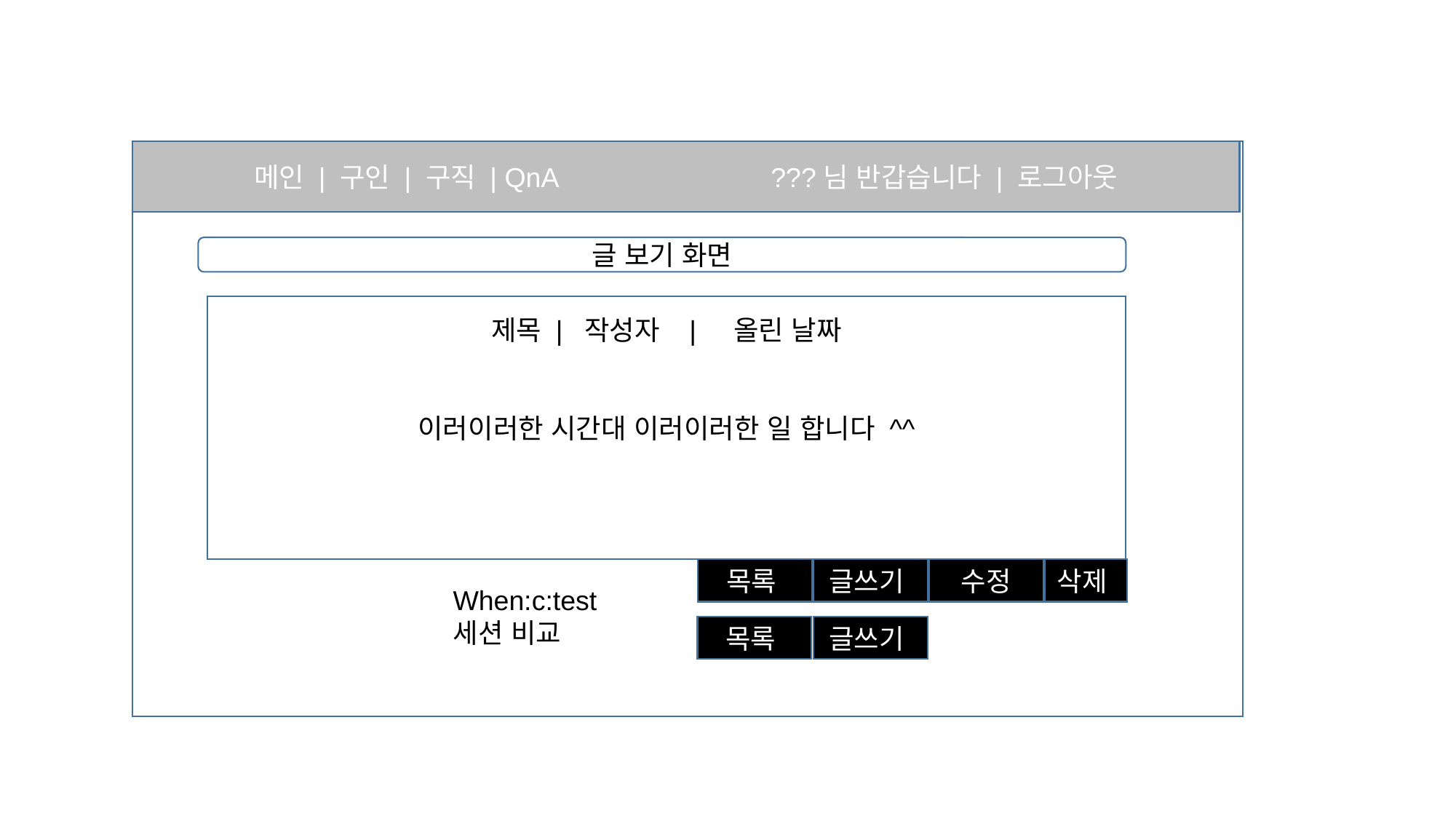

메인 | 구인 | 구직 | QnA                            ???님 반갑습니다 | 로그아웃
글 보기 화면
제목 |  작성자   |    올린 날짜

이러이러한 시간대 이러이러한 일 합니다 ^^

목록
글쓰기
수정
삭제
When:c:test
세션 비교
목록
글쓰기